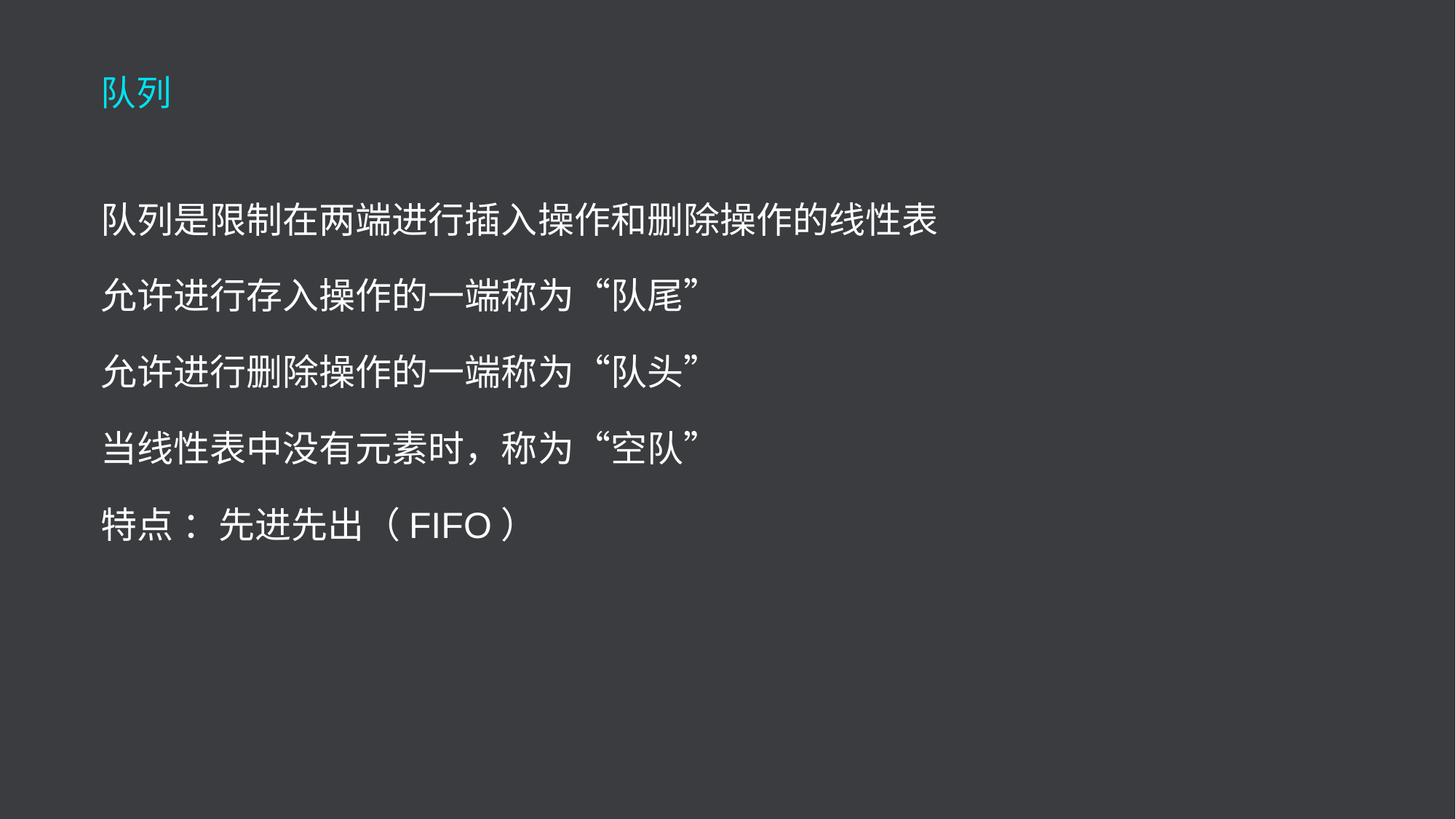

队列
队列是限制在两端进行插入操作和删除操作的线性表
允许进行存入操作的一端称为“队尾”
允许进行删除操作的一端称为“队头”
当线性表中没有元素时，称为“空队”
特点 ：先进先出（FIFO）